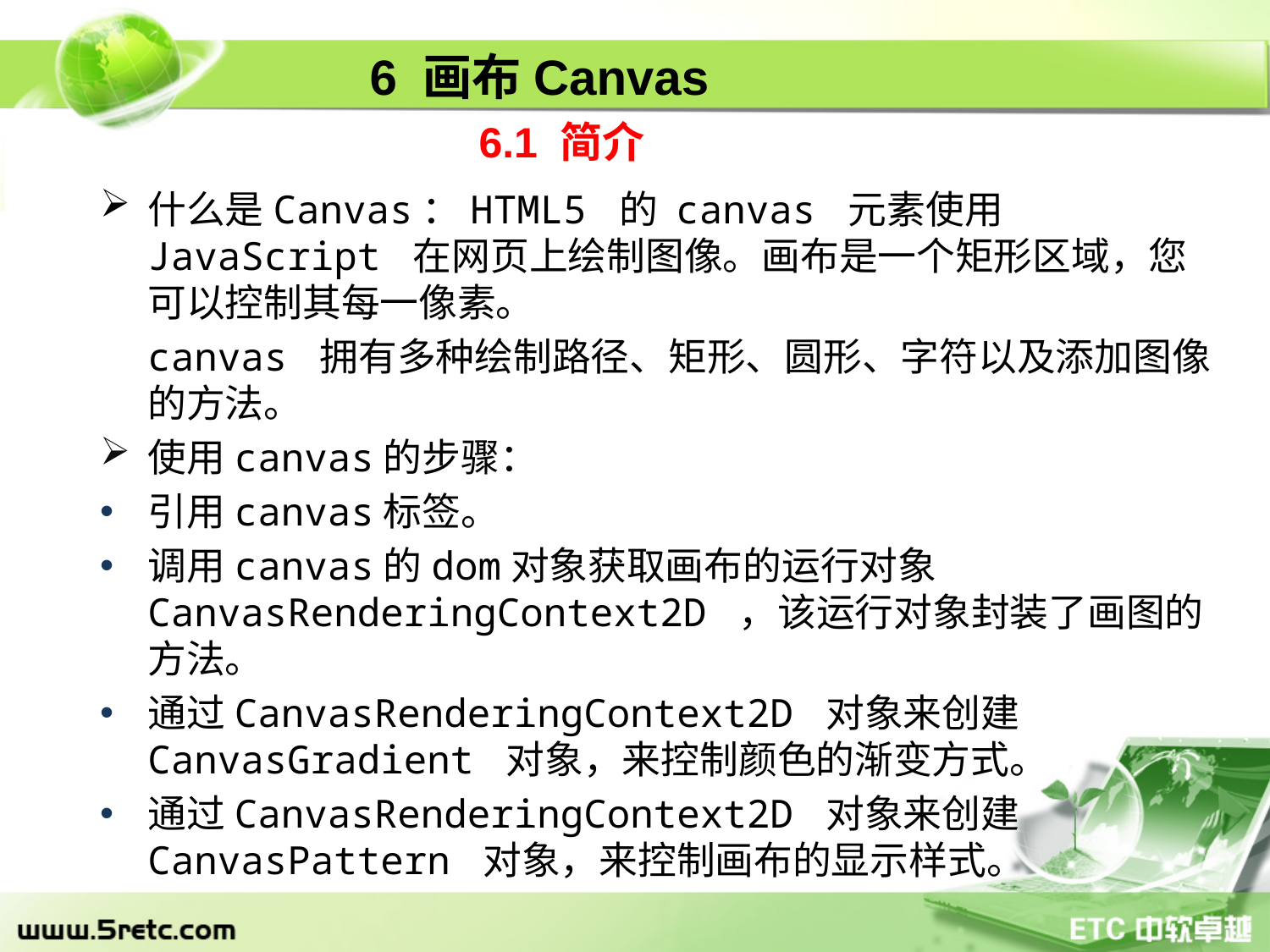

6 画布Canvas

6.1 简介
什么是Canvas：HTML5 的 canvas 元素使用 JavaScript 在网页上绘制图像。画布是一个矩形区域，您可以控制其每一像素。
	canvas 拥有多种绘制路径、矩形、圆形、字符以及添加图像的方法。
使用canvas的步骤：
引用canvas标签。
调用canvas的dom对象获取画布的运行对象CanvasRenderingContext2D ，该运行对象封装了画图的方法。
通过CanvasRenderingContext2D 对象来创建CanvasGradient 对象，来控制颜色的渐变方式。
通过CanvasRenderingContext2D 对象来创建CanvasPattern 对象，来控制画布的显示样式。